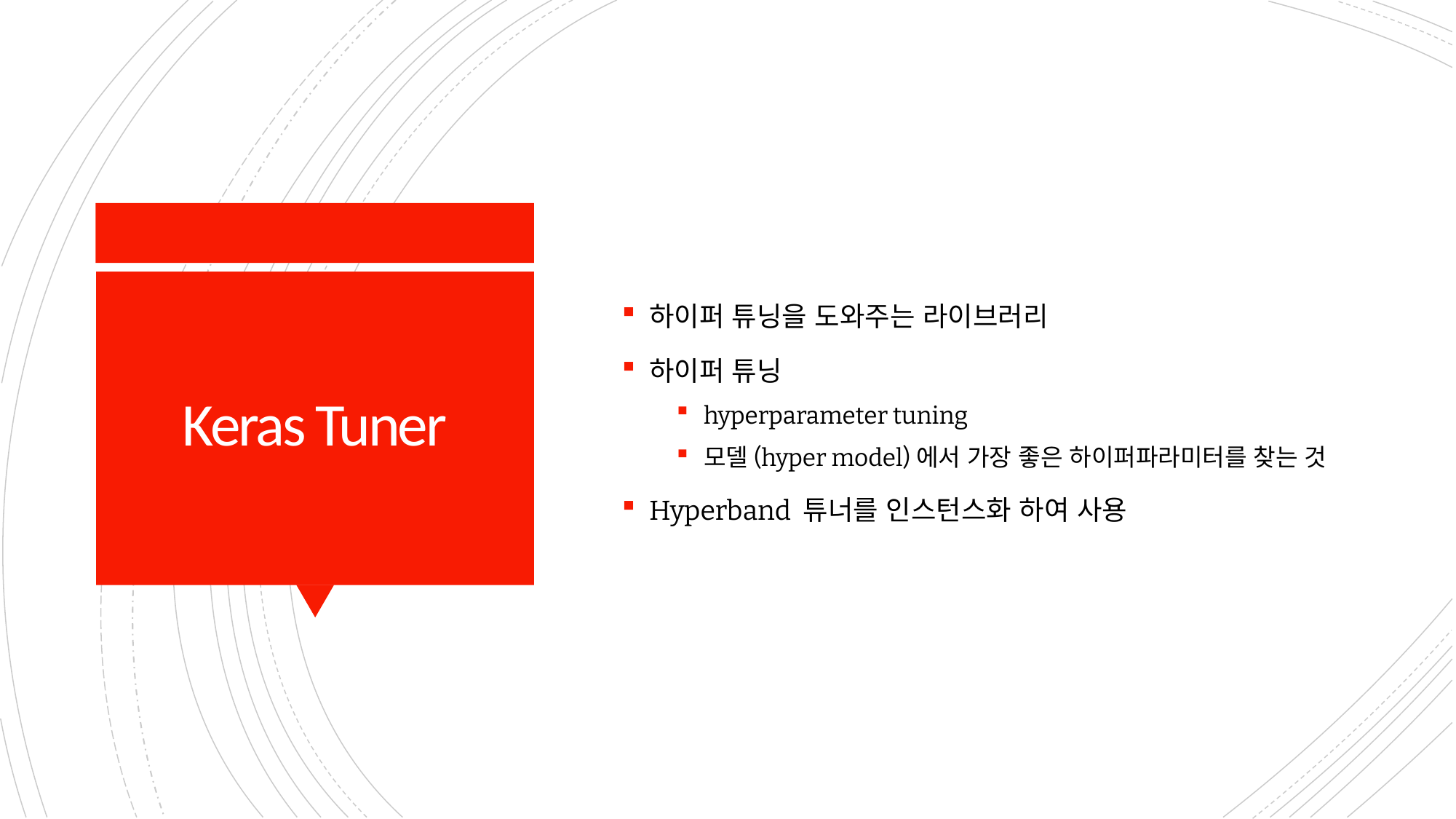

하이퍼 튜닝을 도와주는 라이브러리
하이퍼 튜닝
hyperparameter tuning
모델(hyper model)에서 가장 좋은 하이퍼파라미터를 찾는 것
Hyperband 튜너를 인스턴스화 하여 사용
# Keras Tuner